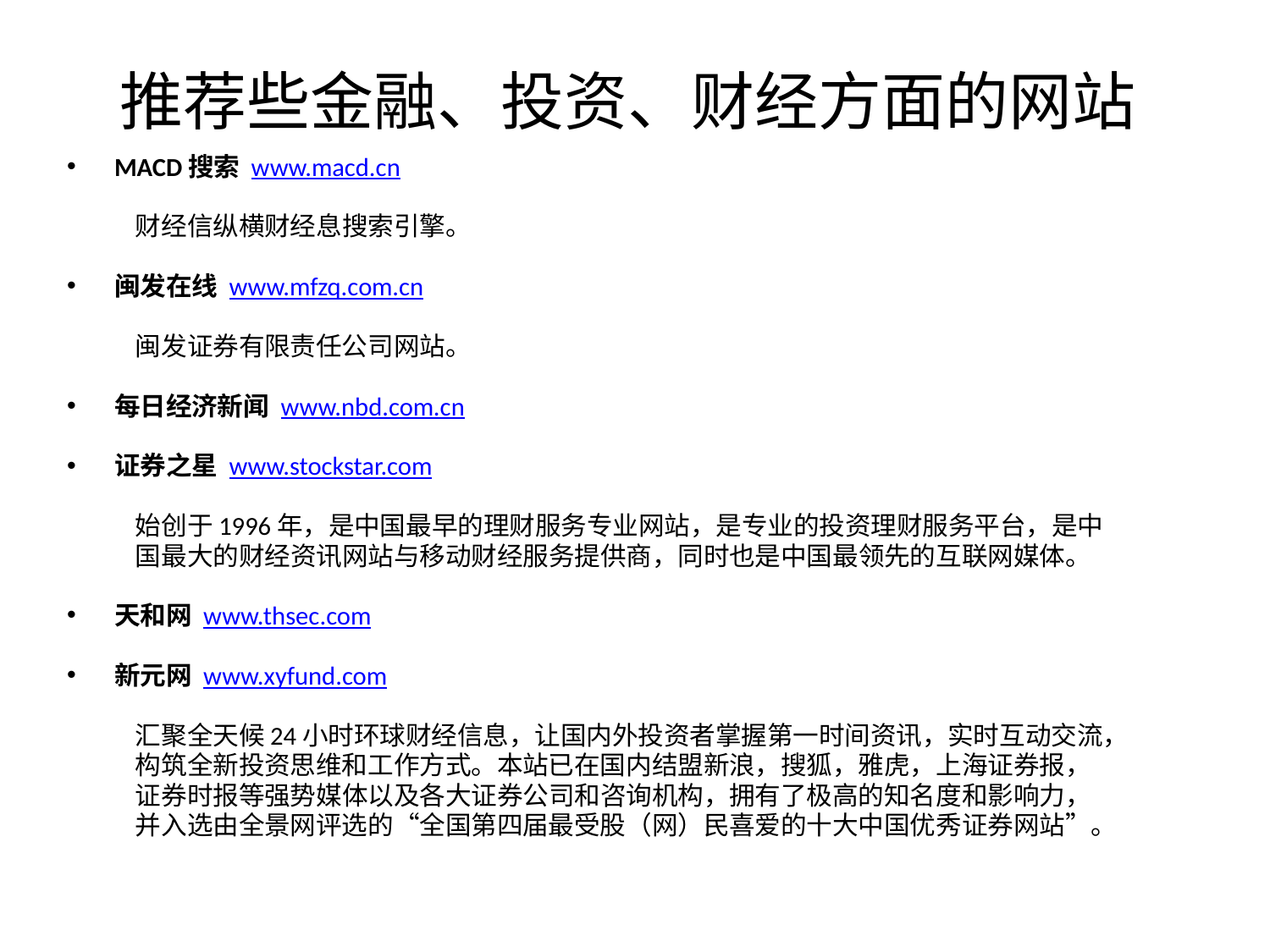

# 推荐些金融、投资、财经方面的网站
MACD搜索 www.macd.cn

           财经信纵横财经息搜索引擎。

闽发在线 www.mfzq.com.cn

           闽发证券有限责任公司网站。

每日经济新闻 www.nbd.com.cn

证券之星 www.stockstar.com

           始创于1996年，是中国最早的理财服务专业网站，是专业的投资理财服务平台，是中
           国最大的财经资讯网站与移动财经服务提供商，同时也是中国最领先的互联网媒体。

天和网 www.thsec.com

新元网 www.xyfund.com

           汇聚全天候24小时环球财经信息，让国内外投资者掌握第一时间资讯，实时互动交流，
           构筑全新投资思维和工作方式。本站已在国内结盟新浪，搜狐，雅虎，上海证券报，
           证券时报等强势媒体以及各大证券公司和咨询机构，拥有了极高的知名度和影响力，
           并入选由全景网评选的“全国第四届最受股（网）民喜爱的十大中国优秀证券网站”。